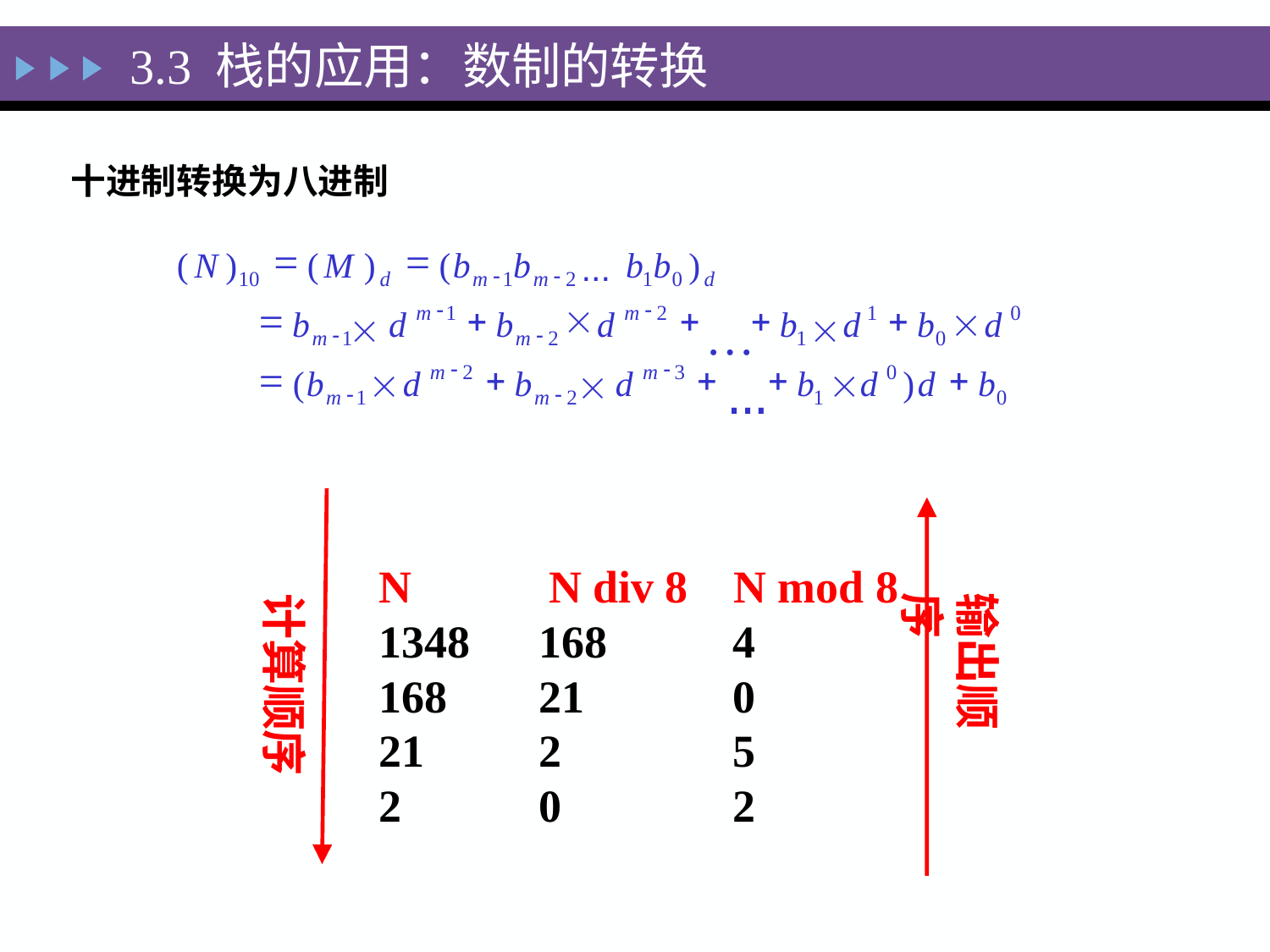

# 3.3 栈的应用：数制的转换
十进制转换为八进制
=
=
(
N
)
(
M
)
(
b
b
b
b
)
...
−
−
10
d
m
1
m
2
1
0
d
−
−
=
+
×
+
+
+
m
1
m
2
1
0
×
b
d
b
d
b
d
b
d
…
×
×
−
−
m
1
m
2
1
0
−
−
=
+
+
+
+
m
2
m
3
0
(
b
d
b
d
b
d
)
d
b
×
×
×
…
−
−
m
1
m
2
1
0
N            N div 8    N mod 8
1348      168           4
168        21             0
21          2               5
2            0               2

输出顺序
计算顺序